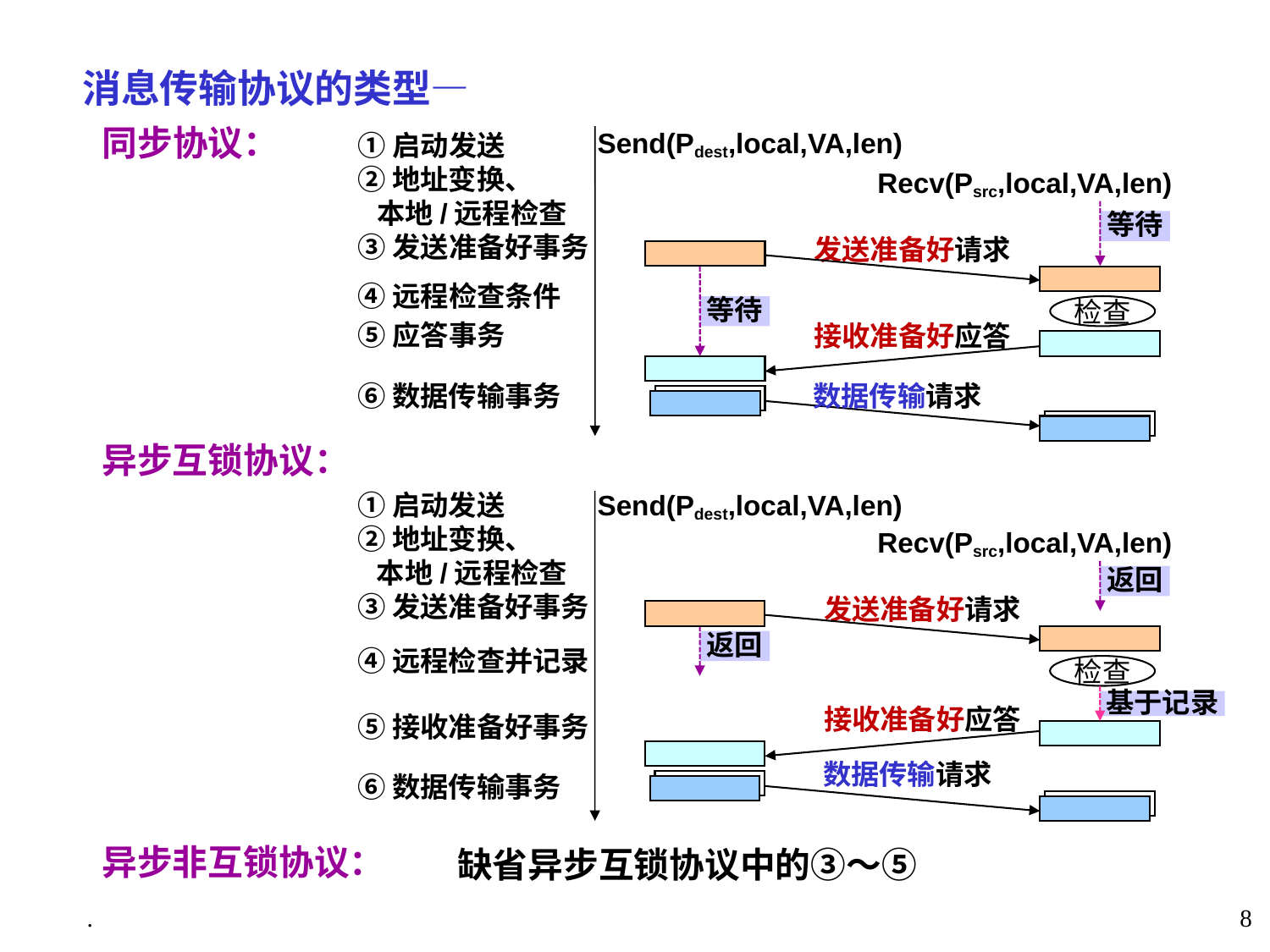

消息传输协议的类型—
       同步协议：

       异步互锁协议：

       异步非互锁协议：
Send(Pdest,local,VA,len)

①启动发送
②地址变换、
  本地/远程检查
③发送准备好事务
④远程检查条件
⑤应答事务
⑥数据传输事务
Recv(Psrc,local,VA,len)

等待
发送准备好请求

等待
检查
接收准备好应答

数据传输请求

Send(Pdest,local,VA,len)
①启动发送
②地址变换、
  本地/远程检查
③发送准备好事务
④远程检查并记录
⑤接收准备好事务
⑥数据传输事务

Recv(Psrc,local,VA,len)

返回
发送准备好请求

返回
检查

基于记录
接收准备好应答

数据传输请求

缺省异步互锁协议中的③～⑤
.
8